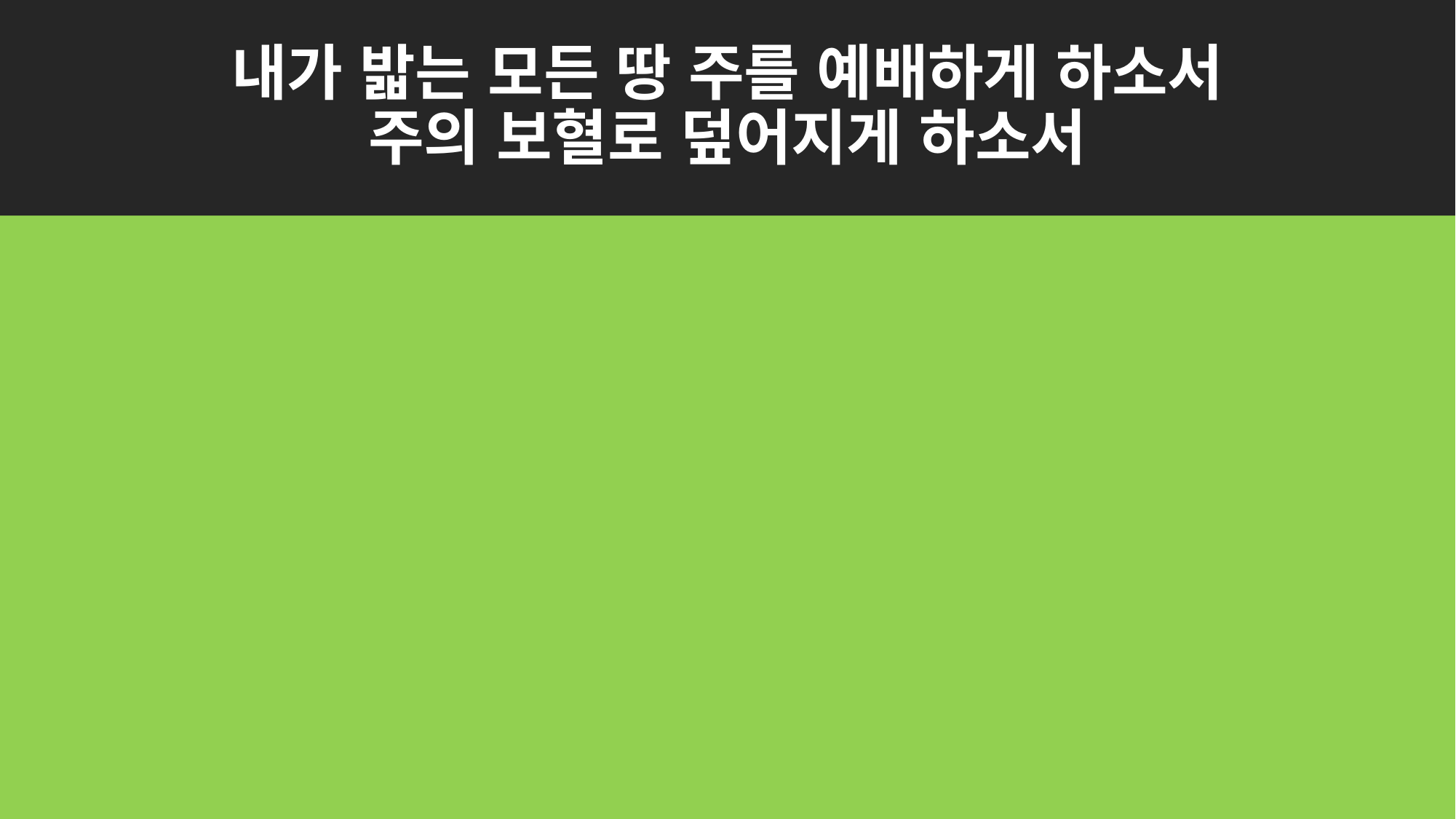

# 내가 밟는 모든 땅 주를 예배하게 하소서
주의 보혈로 덮어지게 하소서